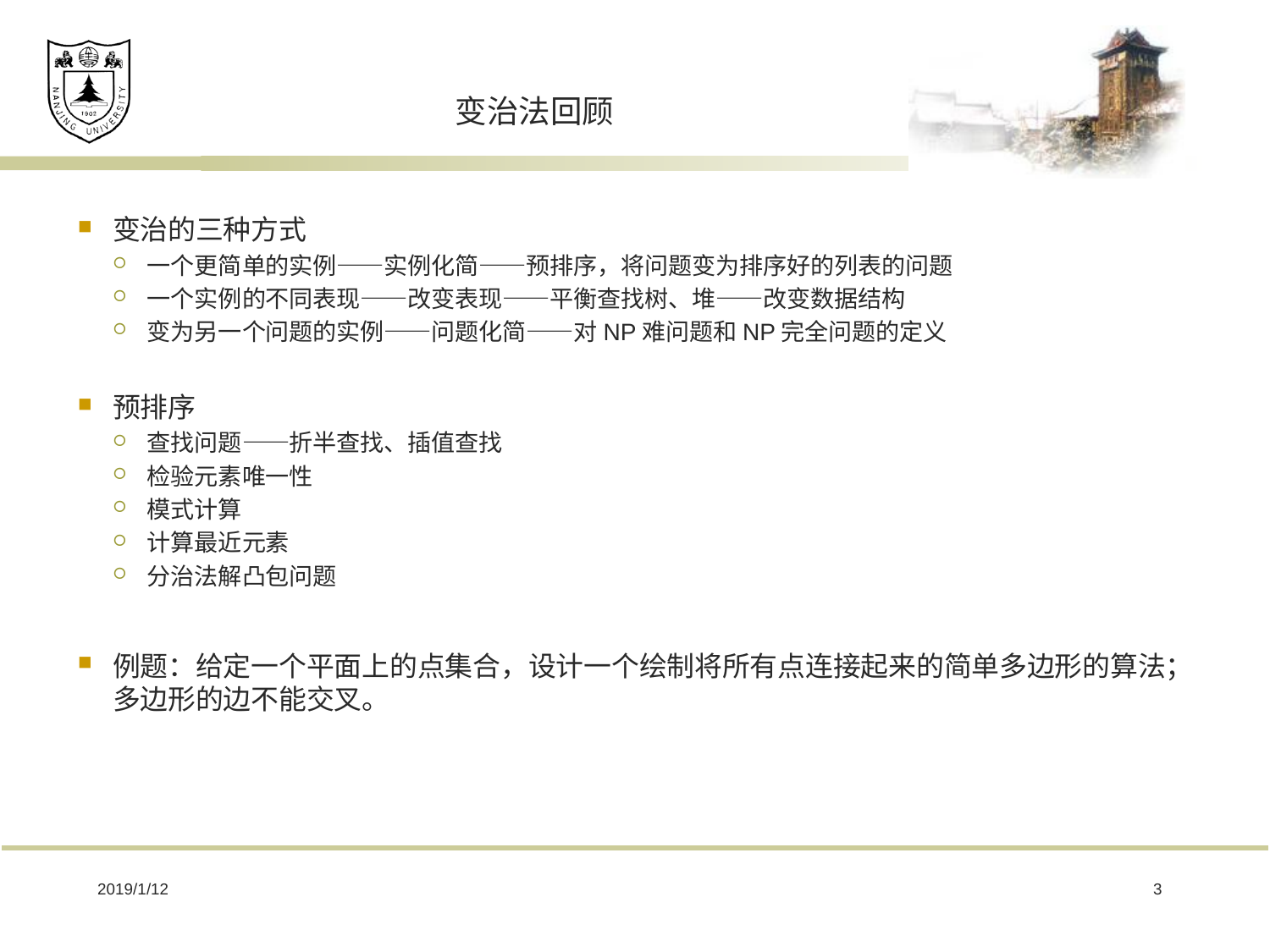

# 变治法回顾
变治的三种方式
一个更简单的实例——实例化简——预排序，将问题变为排序好的列表的问题
一个实例的不同表现——改变表现——平衡查找树、堆——改变数据结构
变为另一个问题的实例——问题化简——对NP难问题和NP完全问题的定义

预排序
查找问题——折半查找、插值查找
检验元素唯一性
模式计算
计算最近元素
分治法解凸包问题

例题：给定一个平面上的点集合，设计一个绘制将所有点连接起来的简单多边形的算法；多边形的边不能交叉。
2019/1/12
3